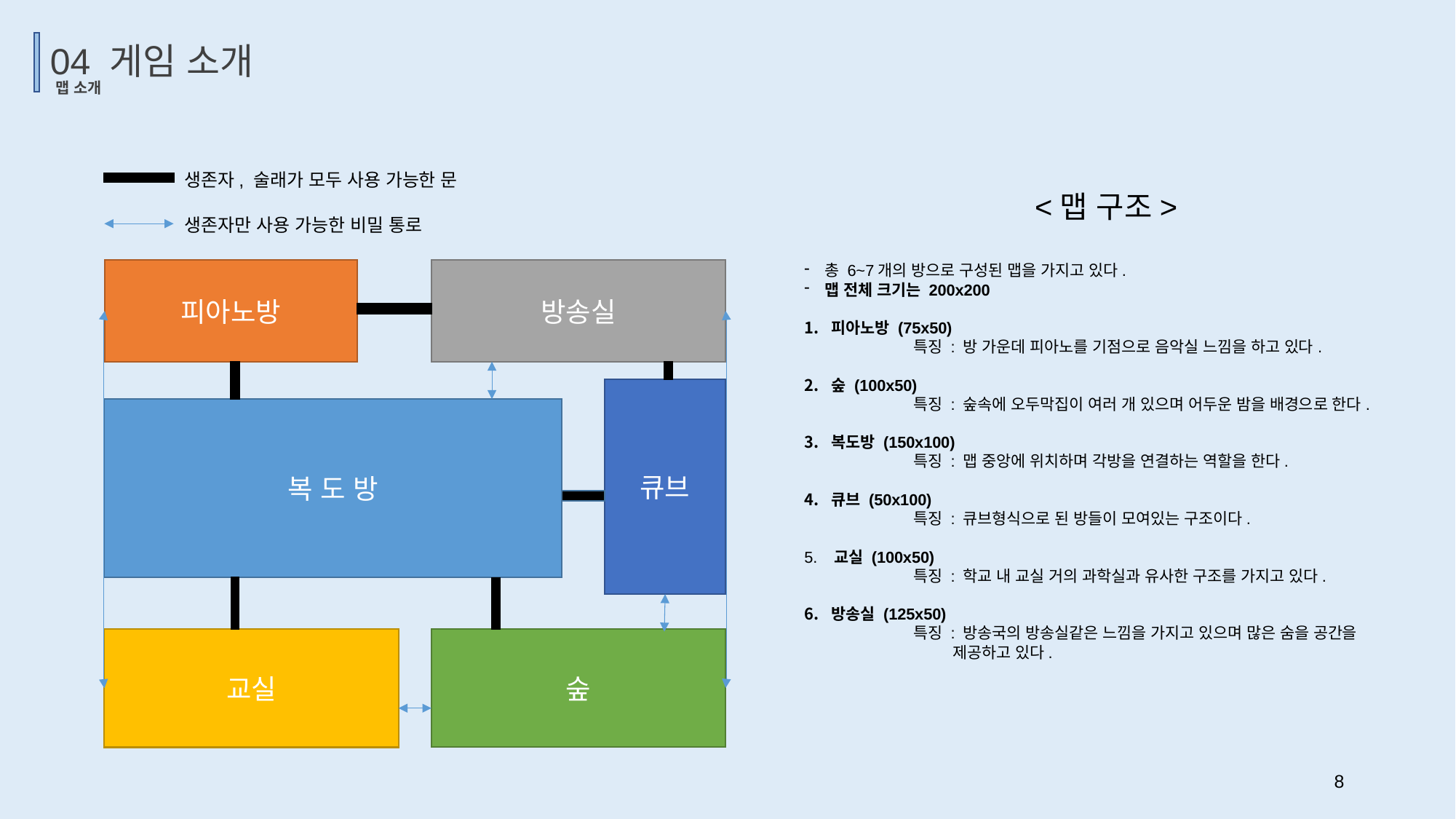

04 게임 소개
맵 소개
생존자, 술래가 모두 사용 가능한 문

<맵 구조>

총 6~7개의 방으로 구성된 맵을 가지고 있다.
맵 전체 크기는 200x200

피아노방 (75x50)
	특징 : 방 가운데 피아노를 기점으로 음악실 느낌을 하고 있다.

숲 (100x50)
	특징 : 숲속에 오두막집이 여러 개 있으며 어두운 밤을 배경으로 한다.

복도방 (150x100)
	특징 : 맵 중앙에 위치하며 각방을 연결하는 역할을 한다.

큐브 (50x100)
	특징 : 큐브형식으로 된 방들이 모여있는 구조이다.

5.   교실 (100x50)
	특징 : 학교 내 교실 거의 과학실과 유사한 구조를 가지고 있다.

방송실 (125x50)
	특징 : 방송국의 방송실같은 느낌을 가지고 있으며 많은 숨을 공간을 	         제공하고 있다.
생존자만 사용 가능한 비밀 통로
피아노방
방송실

큐브
복 도 방

숲
교실
8